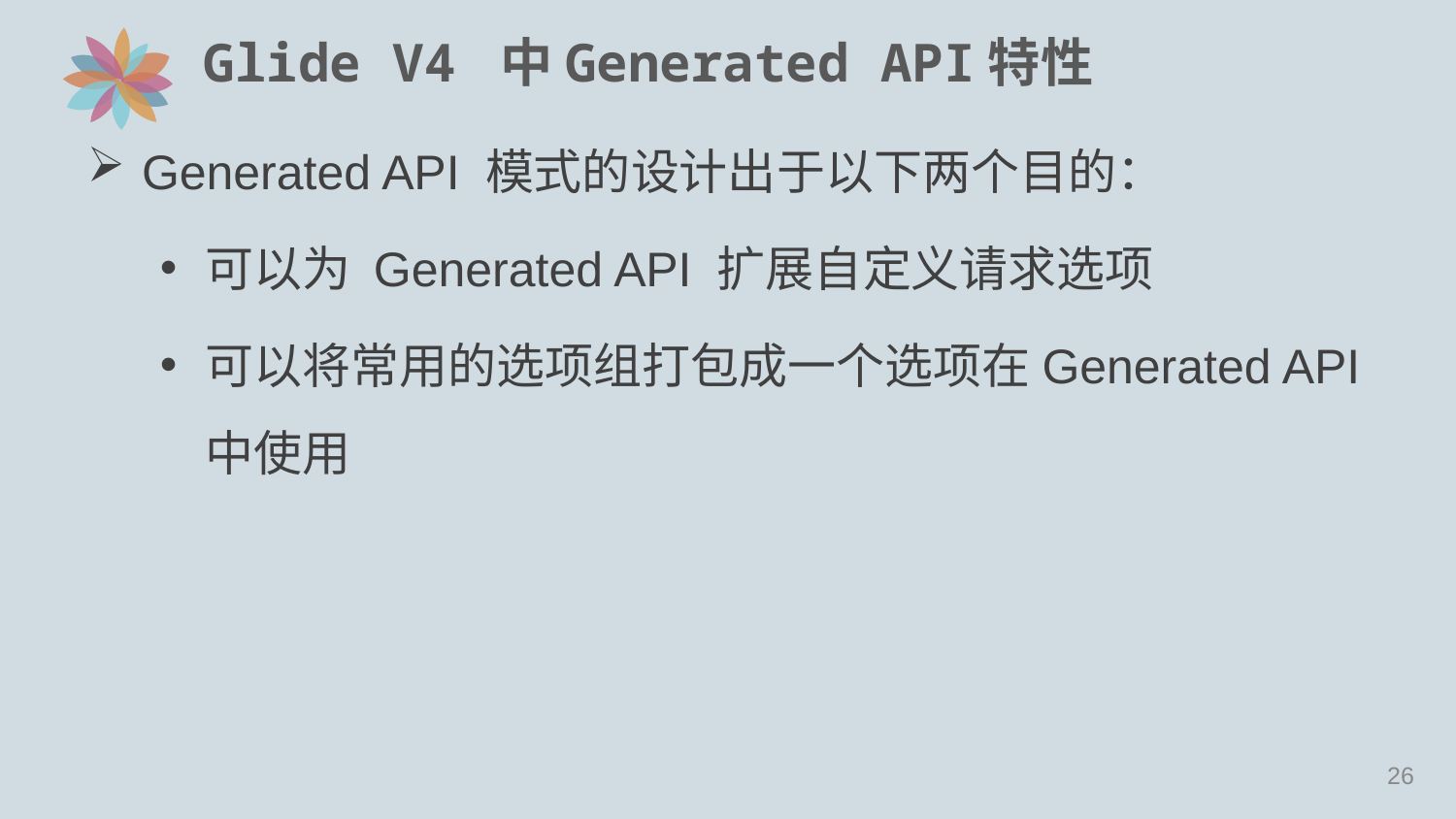

# Glide V4 中Generated API特性
Generated API 模式的设计出于以下两个目的：
可以为 Generated API 扩展自定义请求选项
可以将常用的选项组打包成一个选项在Generated API中使用

26